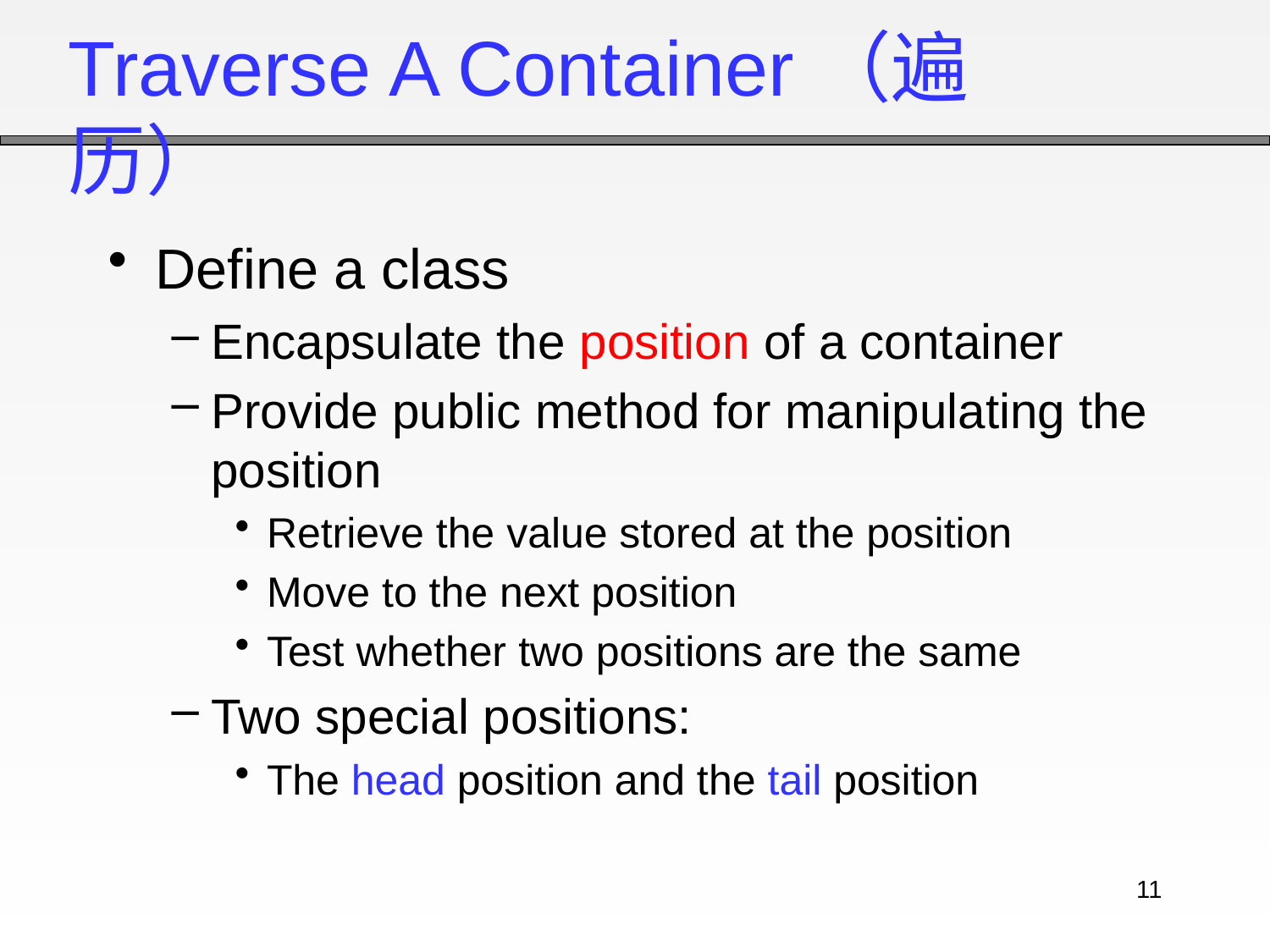

# Traverse A Container（遍历）
Define a class
Encapsulate the position of a container
Provide public method for manipulating the position
Retrieve the value stored at the position
Move to the next position
Test whether two positions are the same
Two special positions:
The head position and the tail position
11